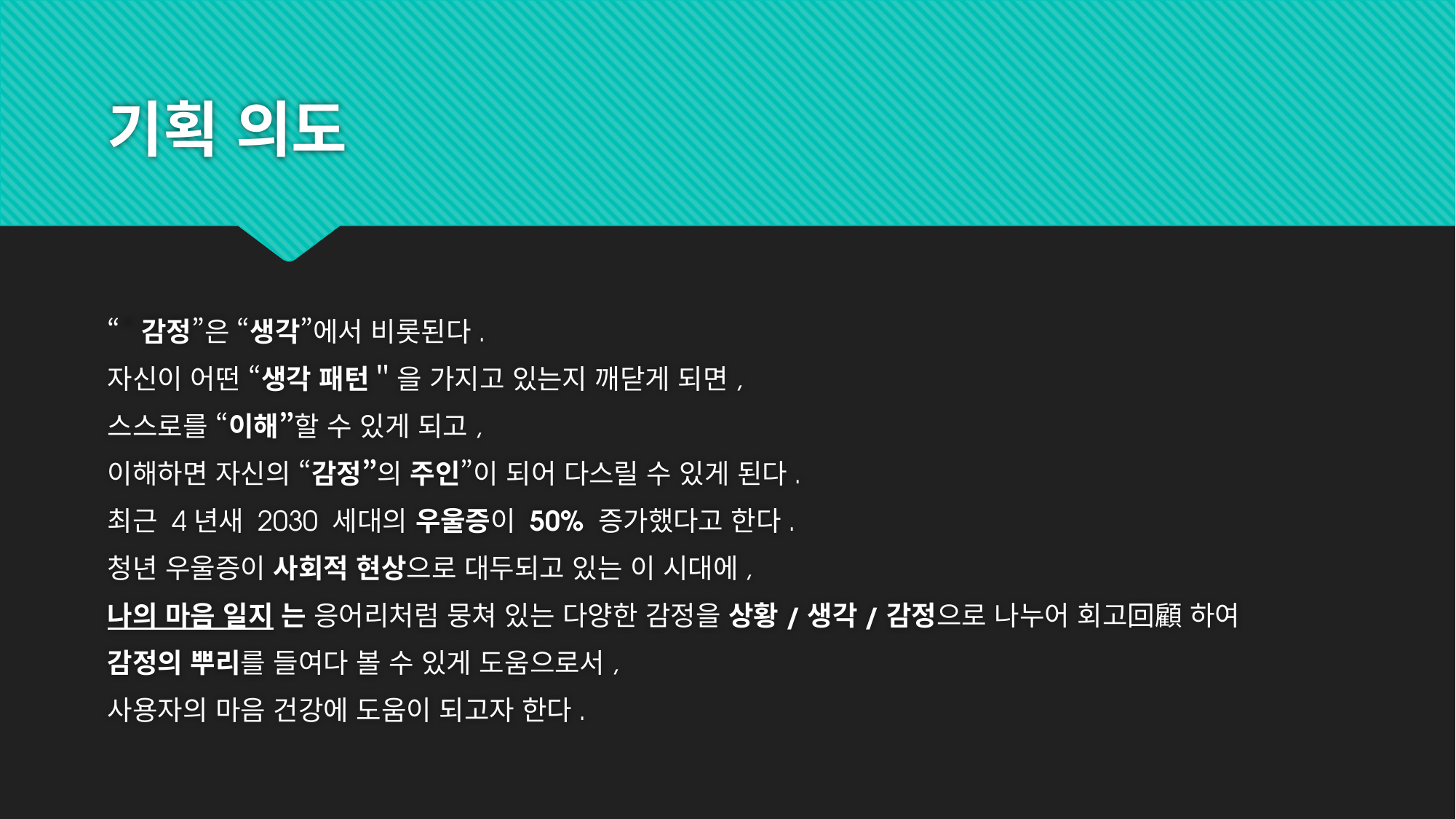

# 기획 의도
“감정”은 “생각”에서 비롯된다.
자신이 어떤 “생각 패턴＂을 가지고 있는지 깨닫게 되면,
스스로를 “이해”할 수 있게 되고,
이해하면 자신의 “감정”의 주인”이 되어 다스릴 수 있게 된다.
최근 4년새 2030 세대의 우울증이 50% 증가했다고 한다.
청년 우울증이 사회적 현상으로 대두되고 있는 이 시대에,
나의 마음 일지 는 응어리처럼 뭉쳐 있는 다양한 감정을 상황/생각/감정으로 나누어 회고回顧 하여
감정의 뿌리를 들여다 볼 수 있게 도움으로서,
사용자의 마음 건강에 도움이 되고자 한다.